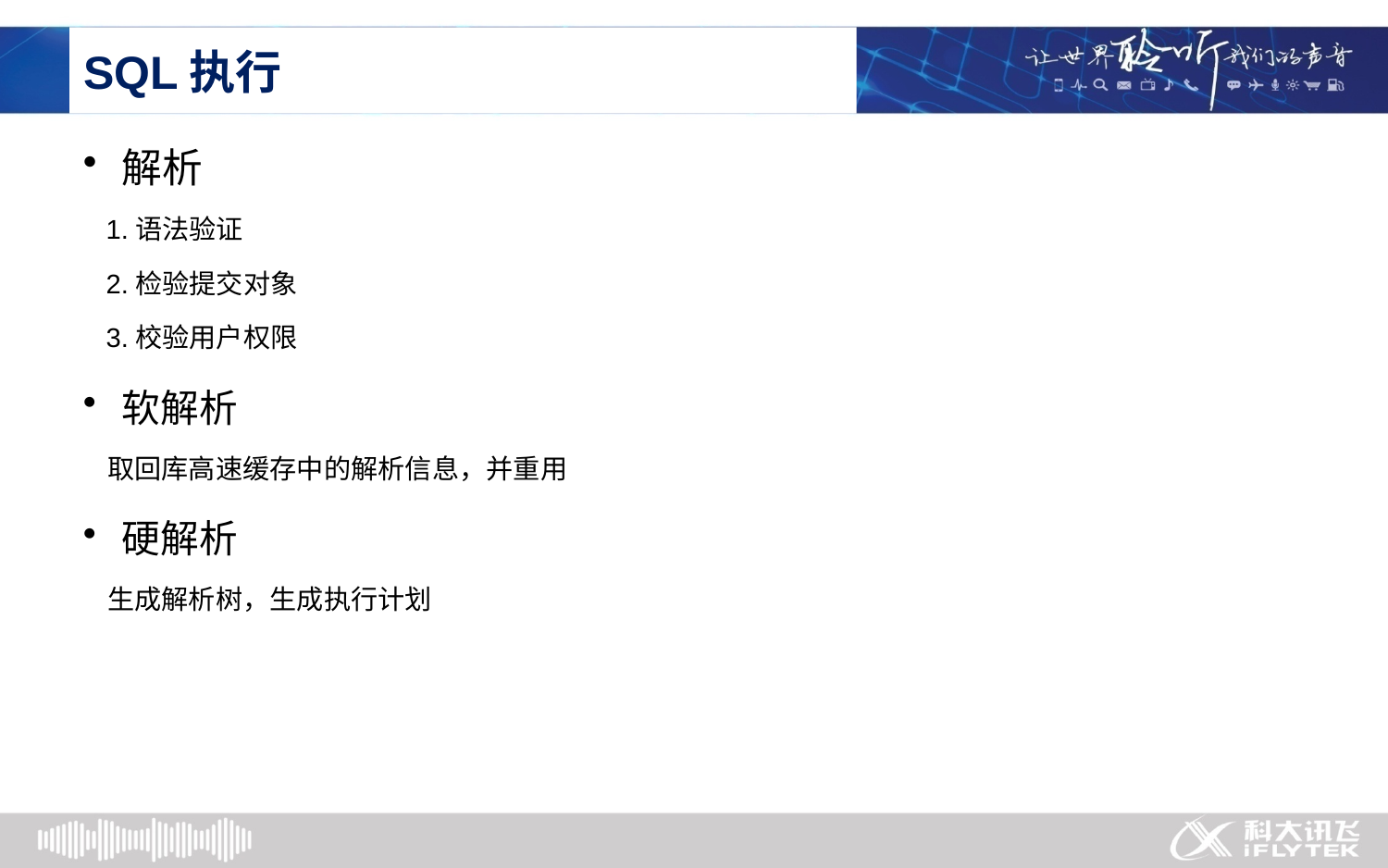

# SQL执行
解析
   1.语法验证
   2.检验提交对象
   3.校验用户权限
软解析
   取回库高速缓存中的解析信息，并重用
硬解析
   生成解析树，生成执行计划